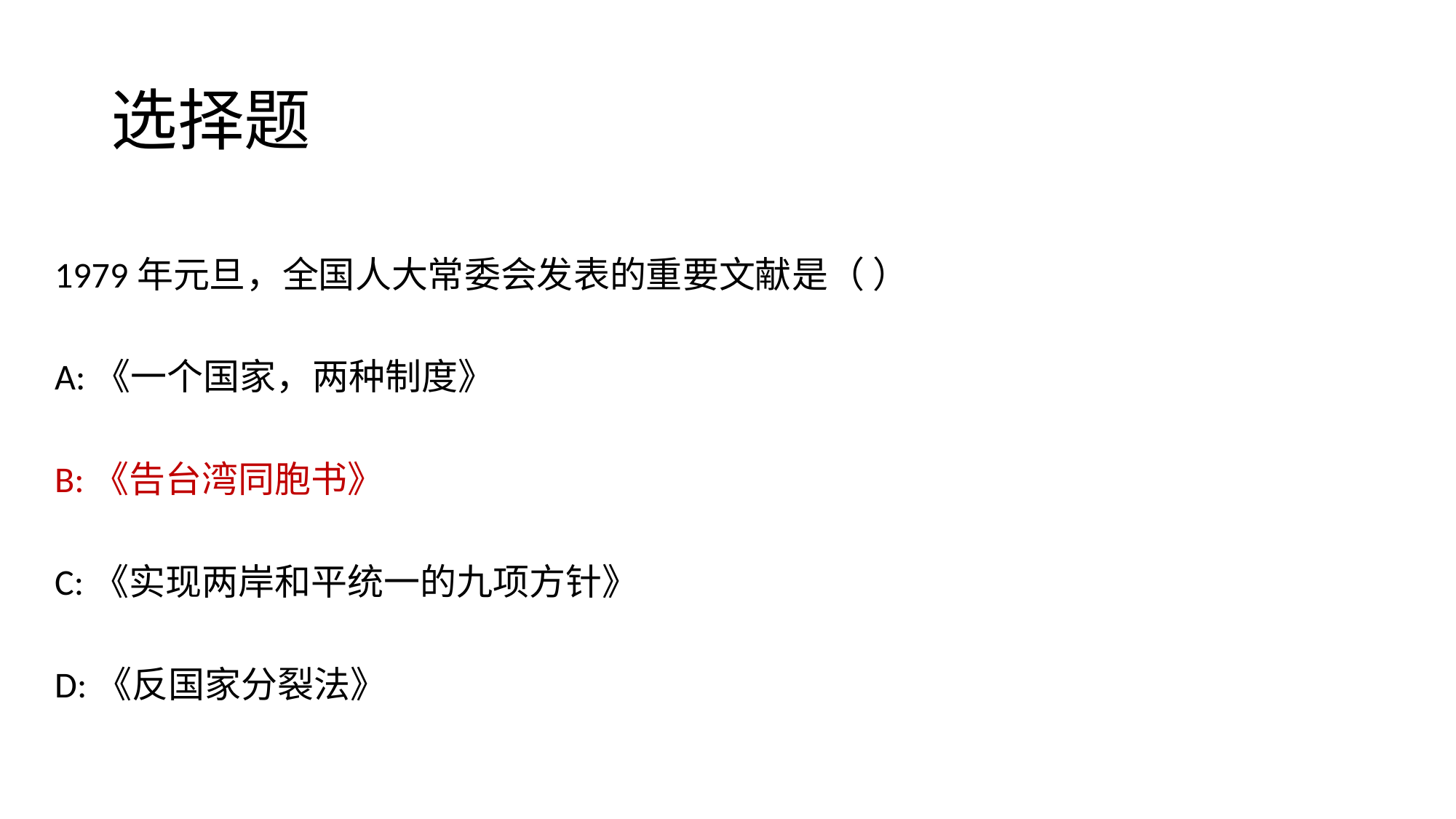

# 选择题
1979年元旦，全国人大常委会发表的重要文献是（ ）
A:《一个国家，两种制度》
B:《告台湾同胞书》
C:《实现两岸和平统一的九项方针》
D:《反国家分裂法》